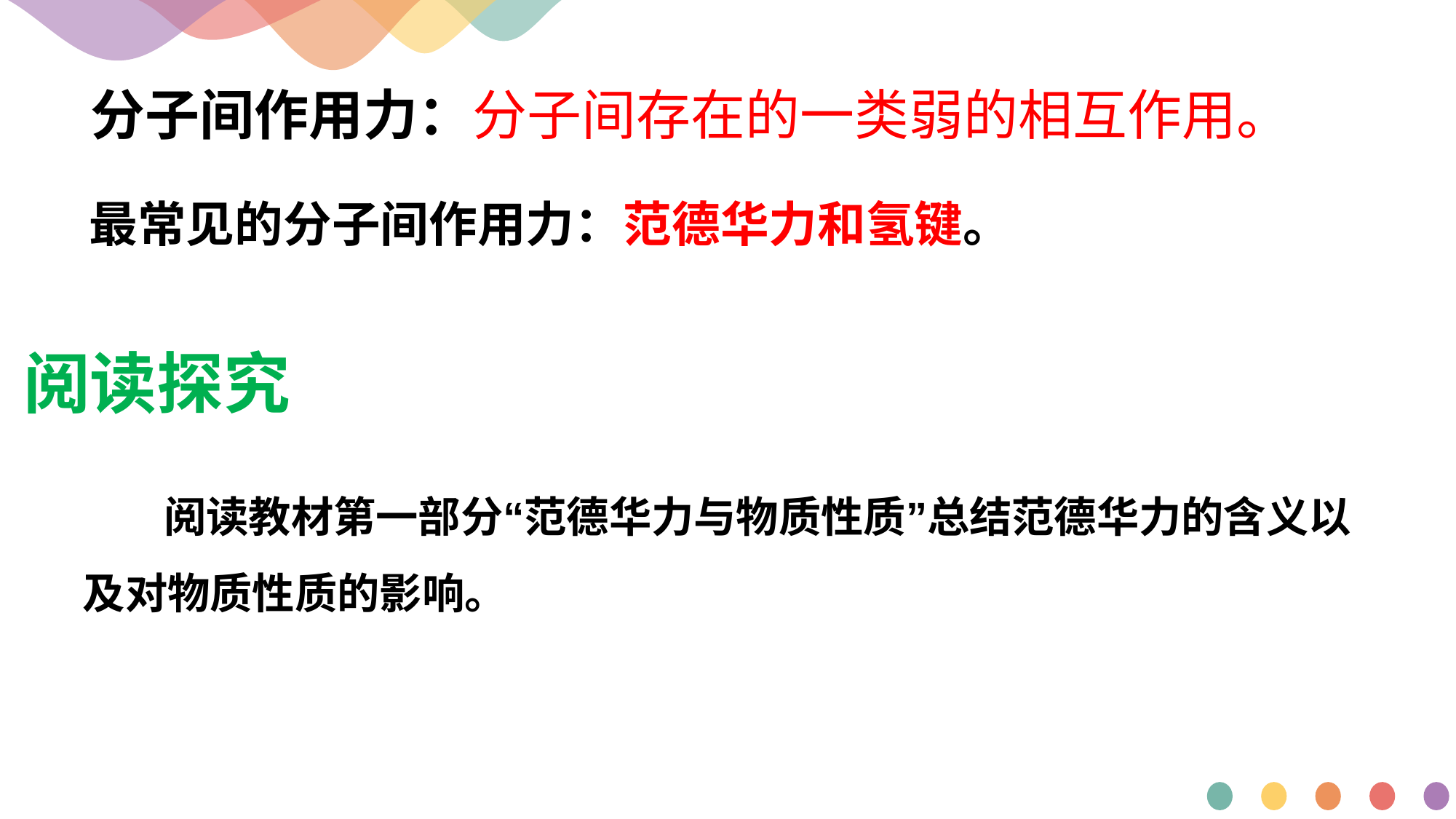

分子间作用力：分子间存在的一类弱的相互作用。
最常见的分子间作用力：范德华力和氢键。
阅读探究
      阅读教材第一部分“范德华力与物质性质”总结范德华力的含义以及对物质性质的影响。